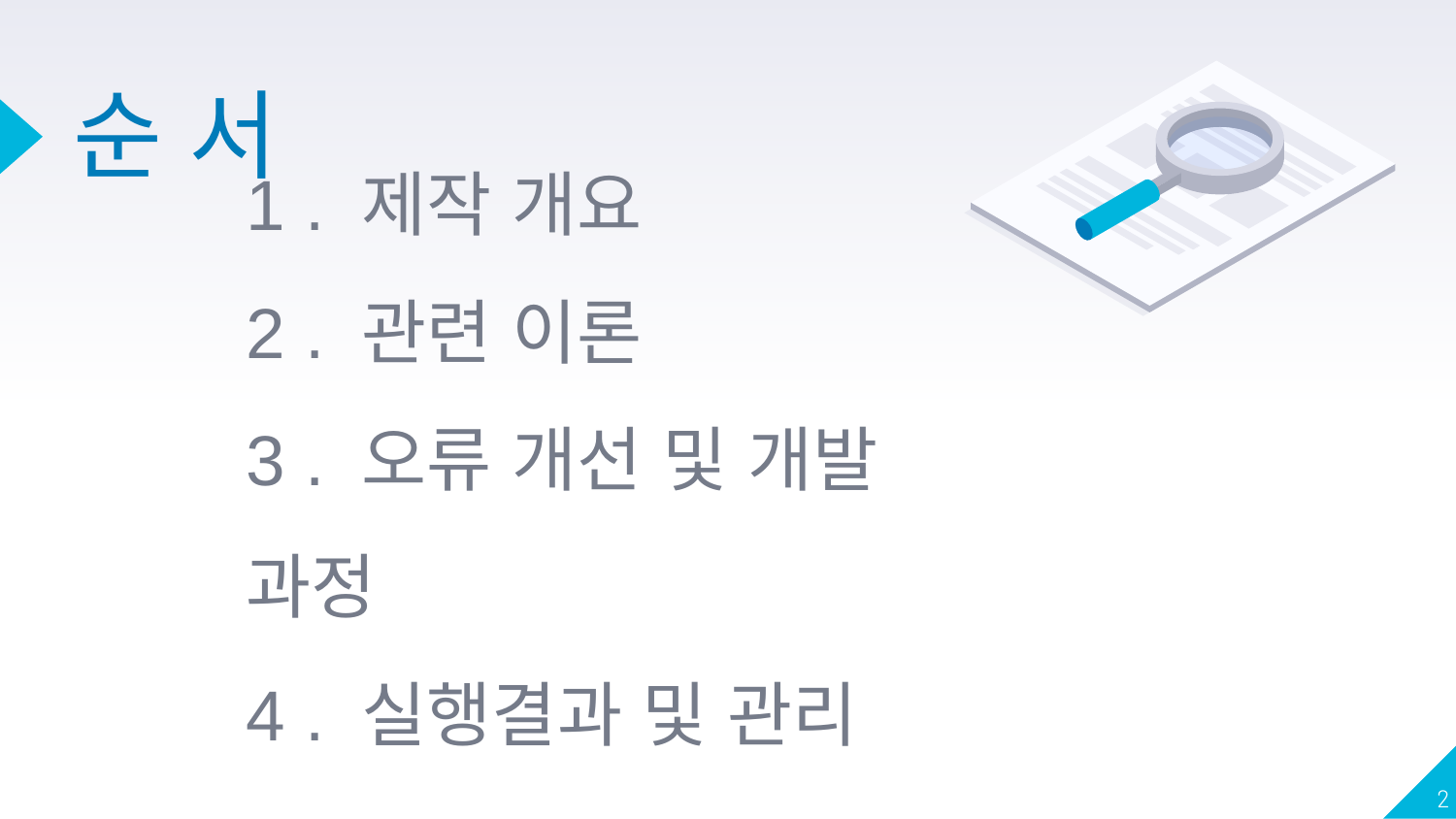

# 순 서
1 . 제작 개요
2 . 관련 이론
3 . 오류 개선 및 개발 과정
4 . 실행결과 및 관리
2